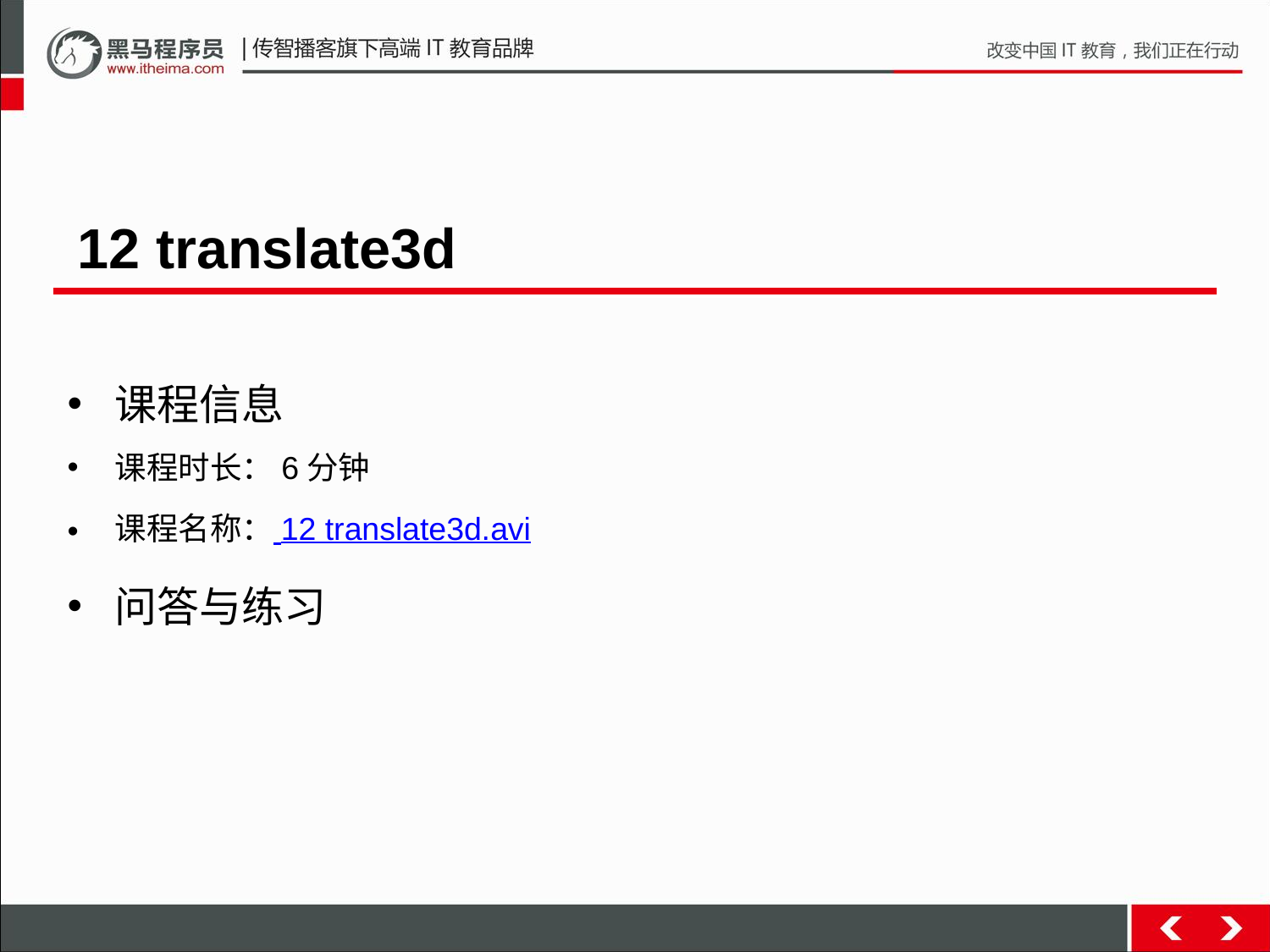

12 translate3d
课程信息
课程时长：6分钟
课程名称： 12 translate3d.avi
问答与练习